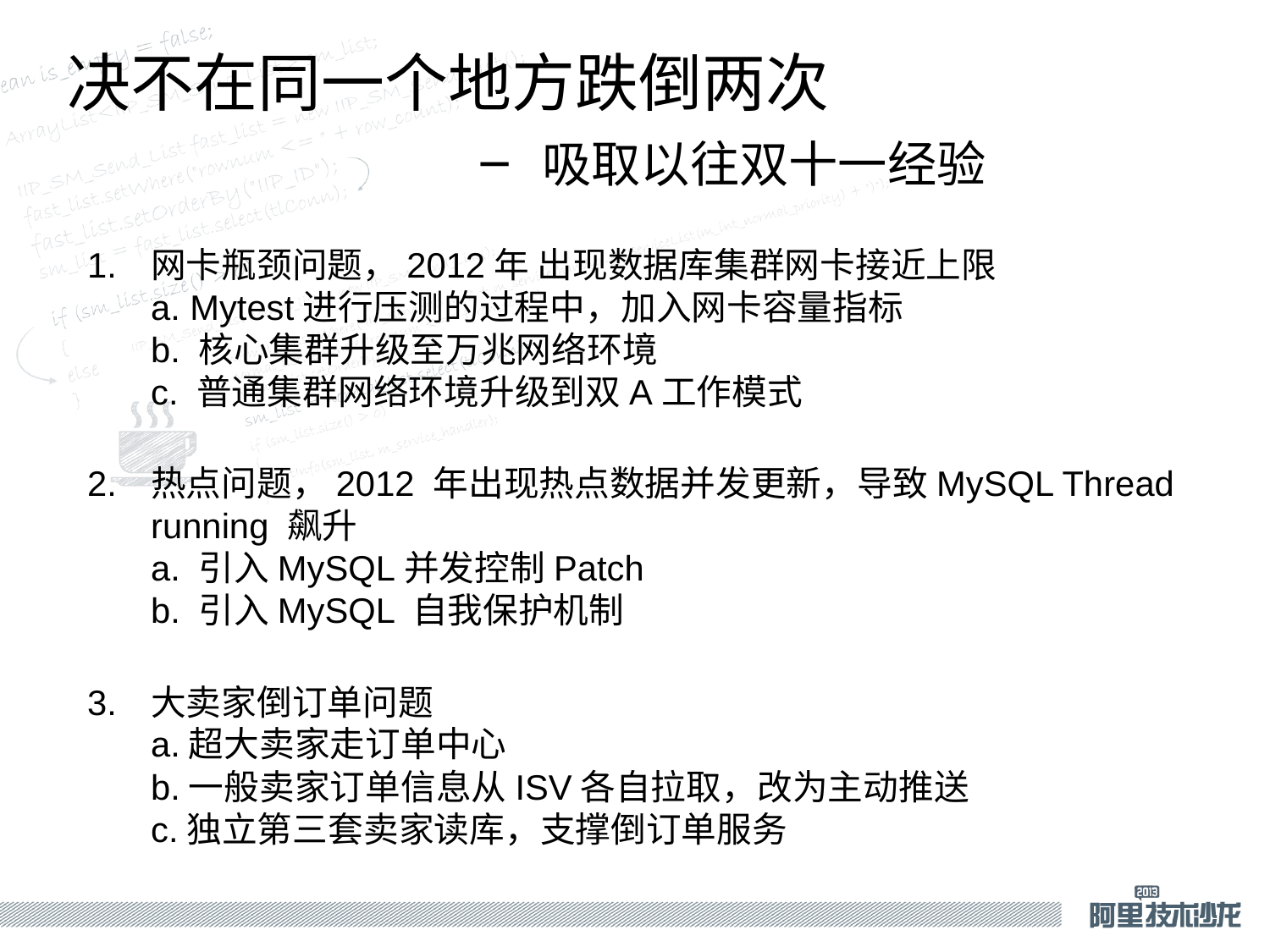

决不在同一个地方跌倒两次
                             – 吸取以往双十一经验
网卡瓶颈问题，2012年 出现数据库集群网卡接近上限
a. Mytest进行压测的过程中，加入网卡容量指标
b. 核心集群升级至万兆网络环境
c. 普通集群网络环境升级到双A工作模式
热点问题，2012 年出现热点数据并发更新，导致MySQL Thread running 飙升
a. 引入MySQL并发控制Patch
b. 引入MySQL 自我保护机制
大卖家倒订单问题
a.超大卖家走订单中心
b.一般卖家订单信息从ISV各自拉取，改为主动推送
c.独立第三套卖家读库，支撑倒订单服务